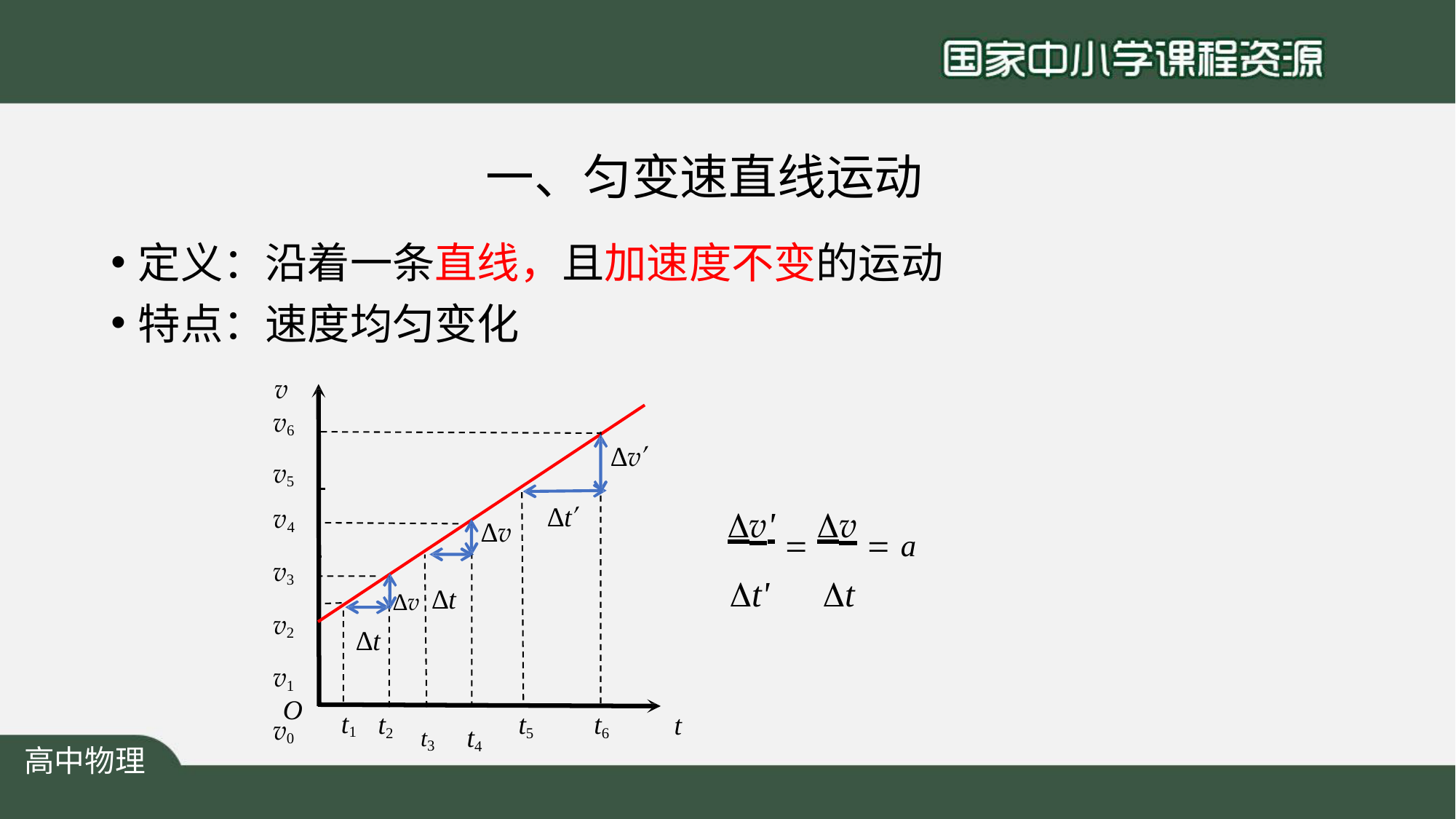

# 一、匀变速直线运动
定义：沿着一条直线，且加速度不变的运动
特点：速度均匀变化
v

v6
v5
v4  v3  v2  v1  v0

∆v’

Δv' = Δv = a
Δt'	Δt

∆t’

∆v

∆v ∆t

∆t

O

t1
t3	t4
t2
t6
t5
t
高中物理